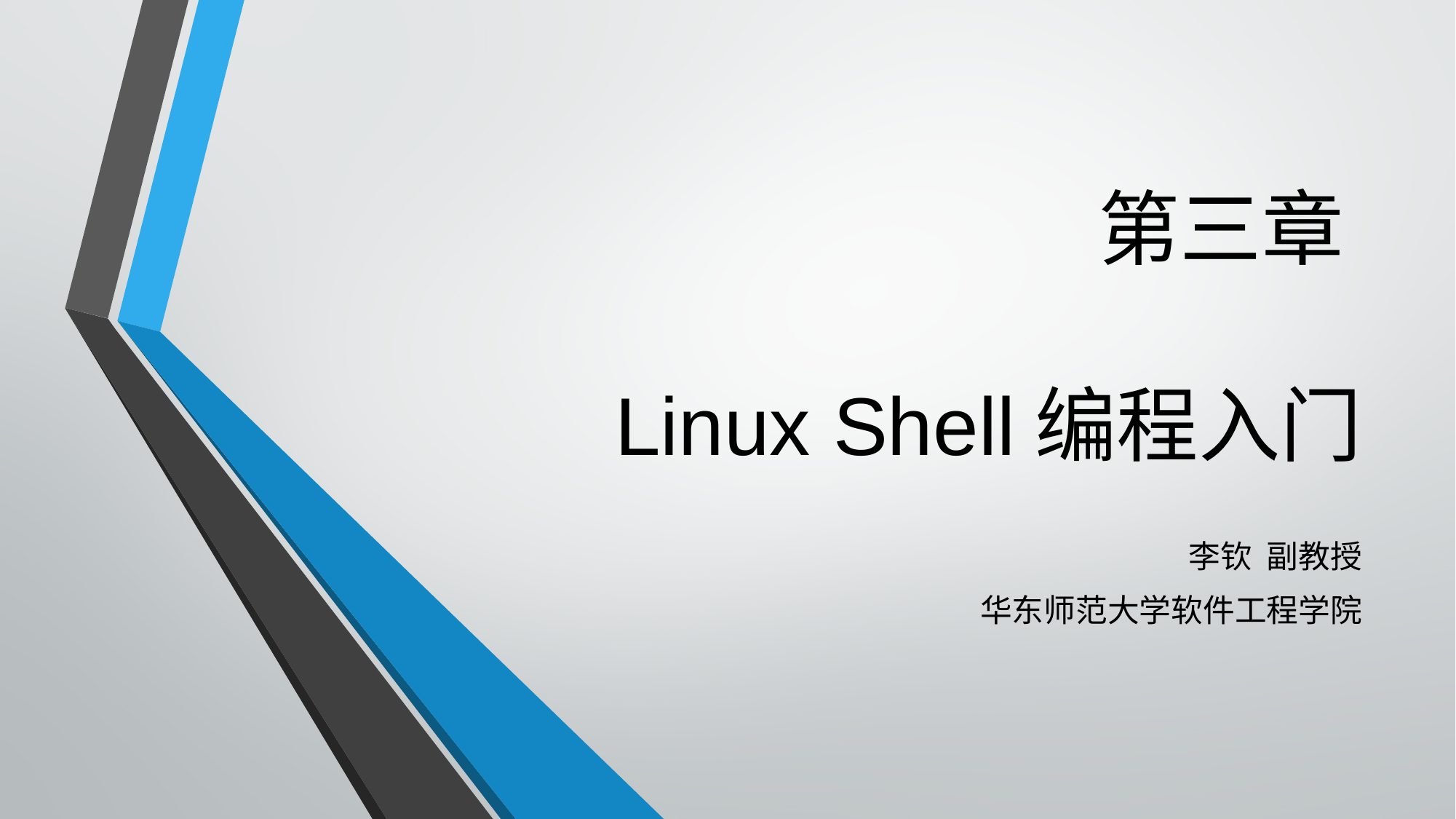

# 第三章 Linux Shell编程入门

李钦  副教授
华东师范大学软件工程学院